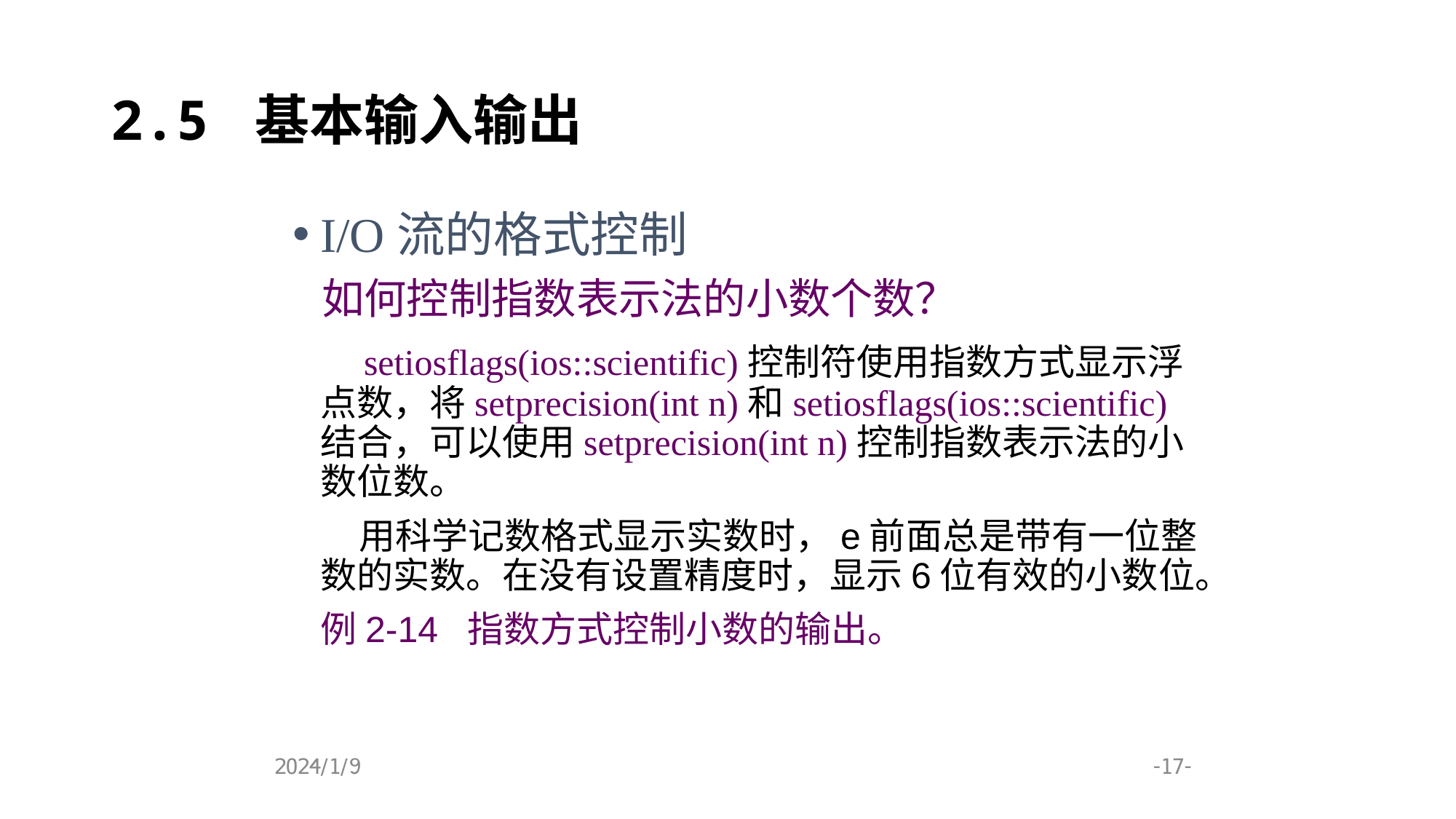

# 2.5 基本输入输出
I/O流的格式控制
  如何控制指数表示法的小数个数？
      setiosflags(ios::scientific)控制符使用指数方式显示浮点数，将setprecision(int n)和setiosflags(ios::scientific)结合，可以使用setprecision(int n)控制指数表示法的小数位数。
       用科学记数格式显示实数时，e前面总是带有一位整数的实数。在没有设置精度时，显示6位有效的小数位。
	例2-14  指数方式控制小数的输出。
2024/1/9
-17-